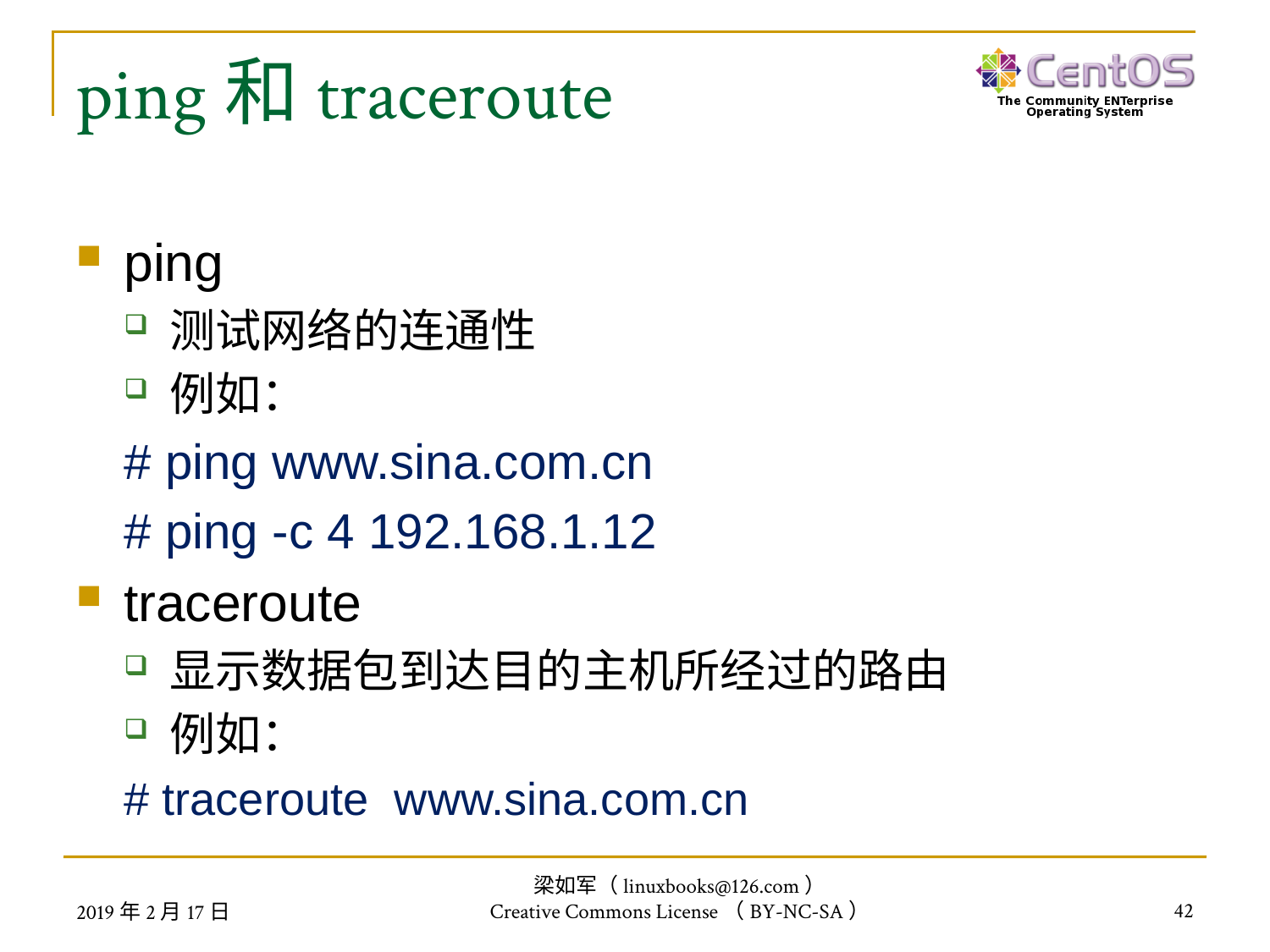

# ping和traceroute
ping
测试网络的连通性
例如：
# ping www.sina.com.cn
# ping -c 4 192.168.1.12
traceroute
显示数据包到达目的主机所经过的路由
例如：
# traceroute  www.sina.com.cn
梁如军（linuxbooks@126.com）
Creative Commons License（BY-NC-SA）
2019年2月17日
42